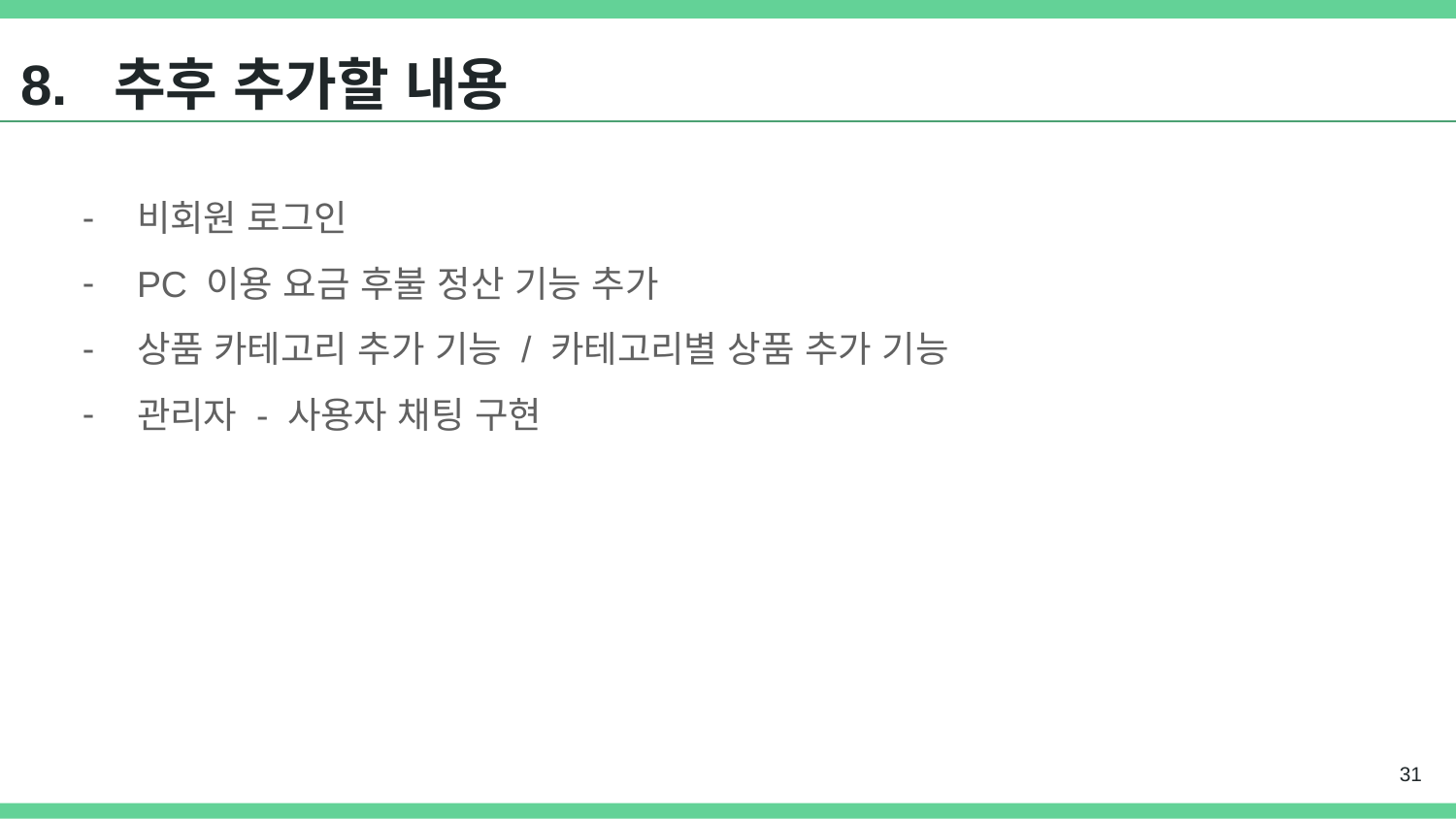

# 8.  추후 추가할 내용
비회원 로그인
PC 이용 요금 후불 정산 기능 추가
상품 카테고리 추가 기능 / 카테고리별 상품 추가 기능
관리자 - 사용자 채팅 구현
31